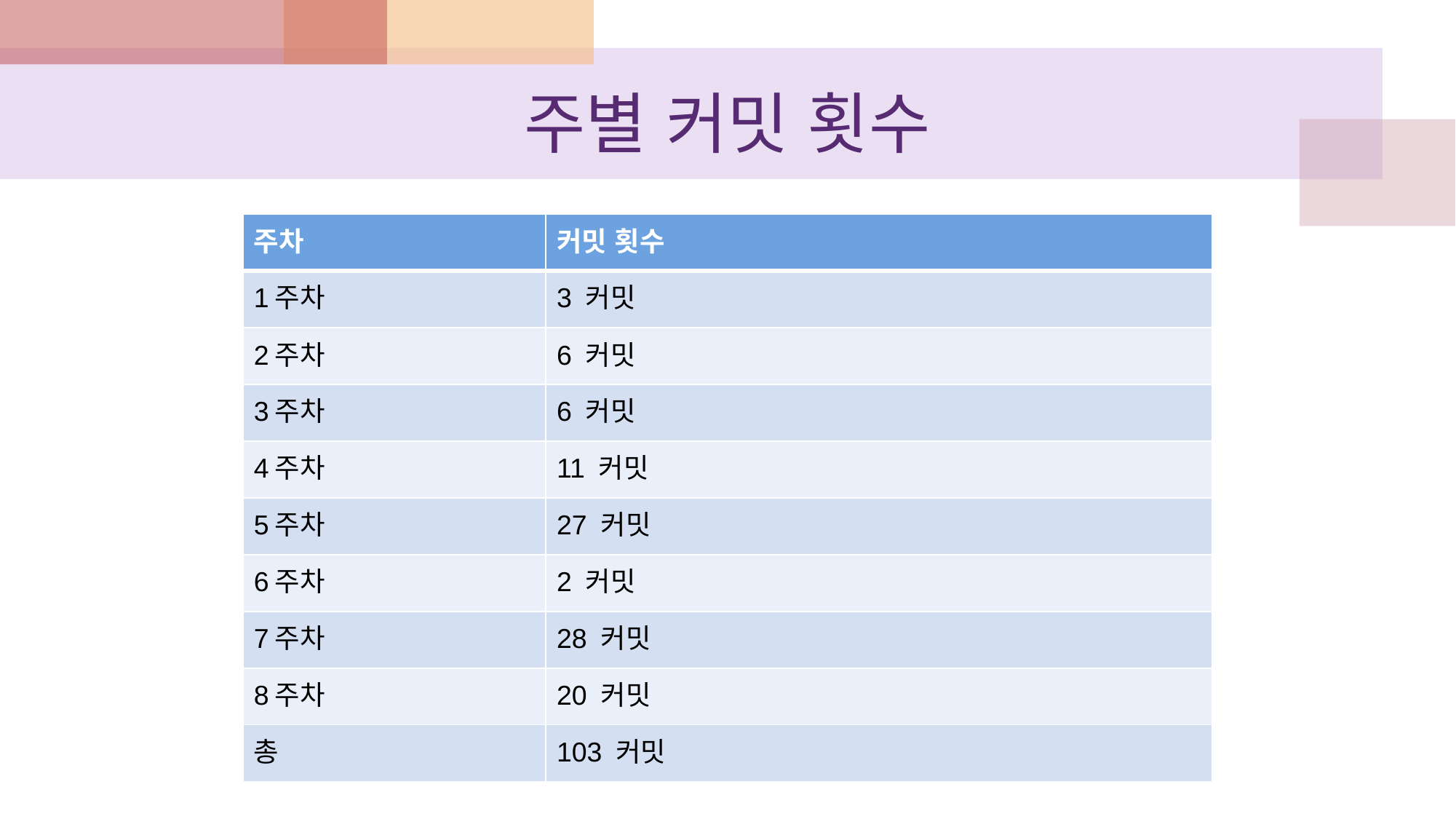

# 주별 커밋 횟수
| 주차 | 커밋 횟수 |
| --- | --- |
| 1주차 | 3 커밋 |
| 2주차 | 6 커밋 |
| 3주차 | 6 커밋 |
| 4주차 | 11 커밋 |
| 5주차 | 27 커밋 |
| 6주차 | 2 커밋 |
| 7주차 | 28 커밋 |
| 8주차 | 20 커밋 |
| 총 | 103 커밋 |